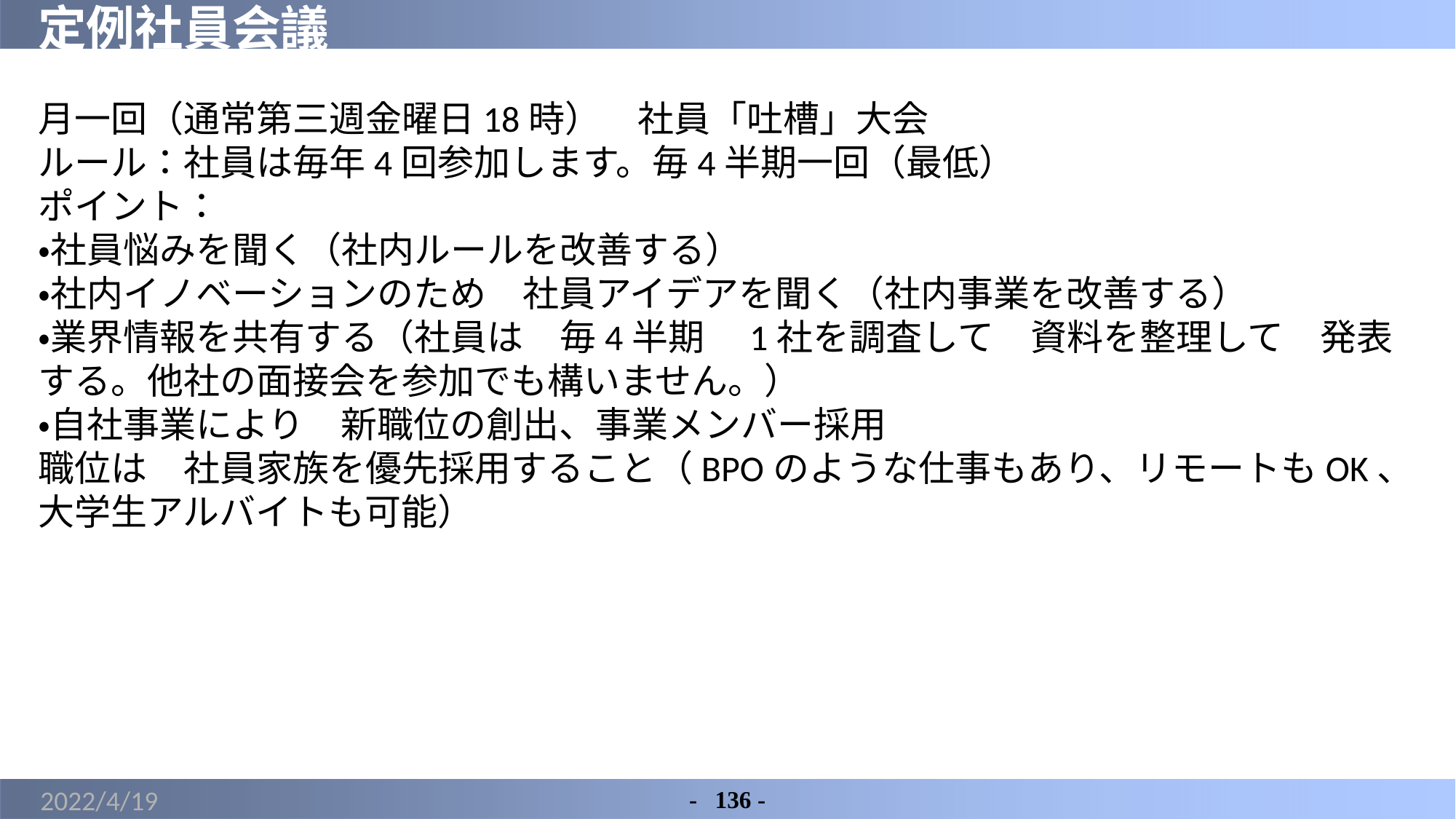

# 定例社員会議
月一回（通常第三週金曜日18時）　社員「吐槽」大会
ルール：社員は毎年4回参加します。毎4半期一回（最低）
ポイント：
・社員悩みを聞く（社内ルールを改善する）
・社内イノベーションのため　社員アイデアを聞く（社内事業を改善する）
・業界情報を共有する（社員は　毎4半期　1社を調査して　資料を整理して　発表する。他社の面接会を参加でも構いません。）
・自社事業により　新職位の創出、事業メンバー採用
職位は　社員家族を優先採用すること（BPOのような仕事もあり、リモートもOK、大学生アルバイトも可能）

2022/4/19
-	136 -